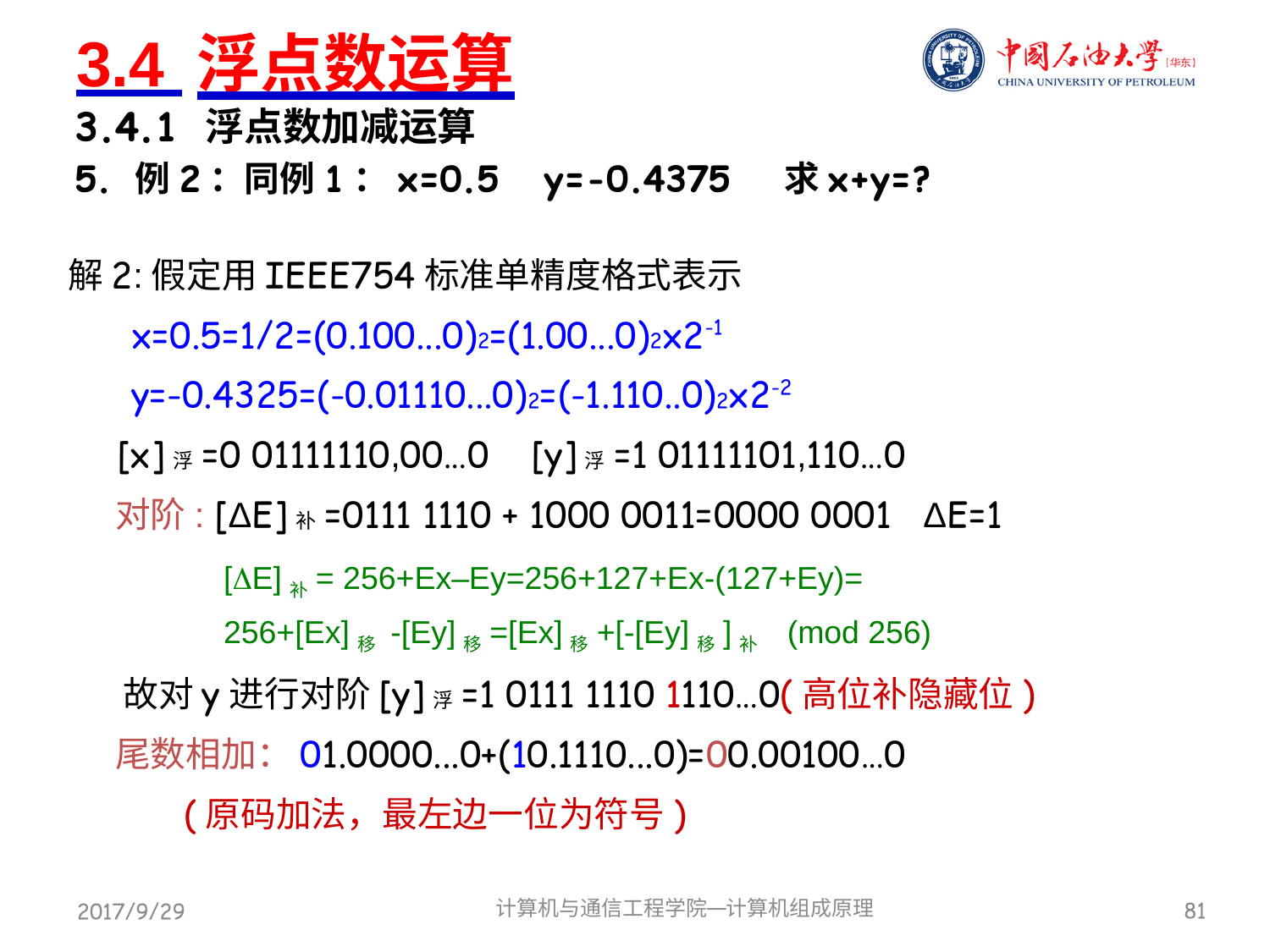

# 3.4 浮点数运算
3.4.1 浮点数加减运算
5. 例2：同例1：x=0.5   y=-0.4375   求x+y=?
解2:假定用IEEE754标准单精度格式表示
      x=0.5=1/2=(0.100...0)2=(1.00...0)2x2-1
      y=-0.4325=(-0.01110...0)2=(-1.110..0)2x2-2
        [x]浮=0 01111110,00…0    [y]浮=1 01111101,110…0
     对阶: [ΔE]补=0111 1110 + 1000 0011=0000 0001   ΔE=1

      故对y进行对阶[y]浮=1 0111 1110 1110…0(高位补隐藏位)
     尾数相加：01.0000...0+(10.1110...0)=00.00100…0
           (原码加法，最左边一位为符号)

[ΔE]补= 256+Ex–Ey=256+127+Ex-(127+Ey)=
256+[Ex]移 -[Ey]移=[Ex]移+[-[Ey]移]补   (mod 256)
计算机与通信工程学院—计算机组成原理
2017/9/29
81